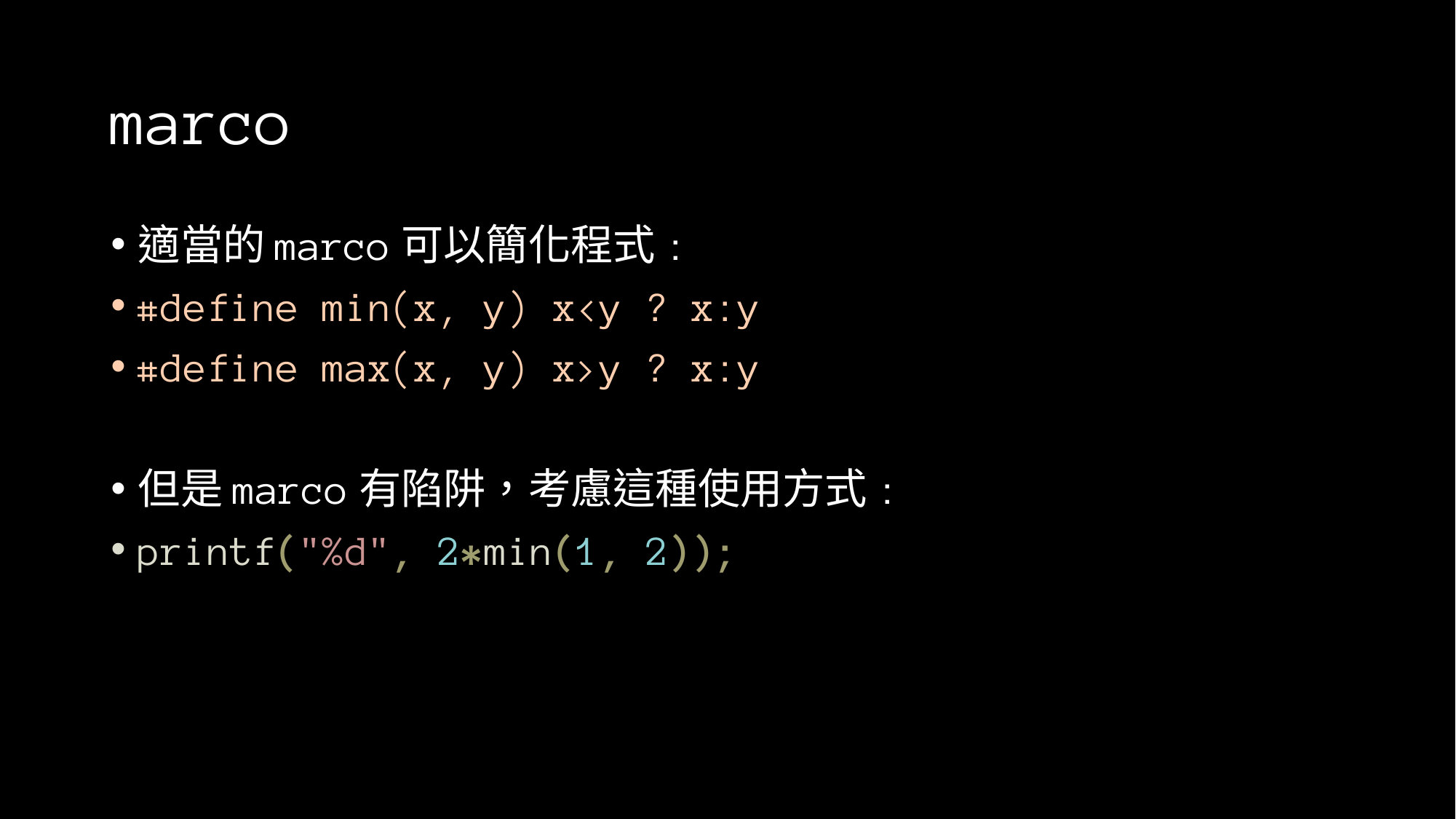

# marco
適當的marco可以簡化程式:
#define min(x, y) x<y ? x:y
#define max(x, y) x>y ? x:y

但是marco有陷阱，考慮這種使用方式:
printf("%d", 2*min(1, 2));